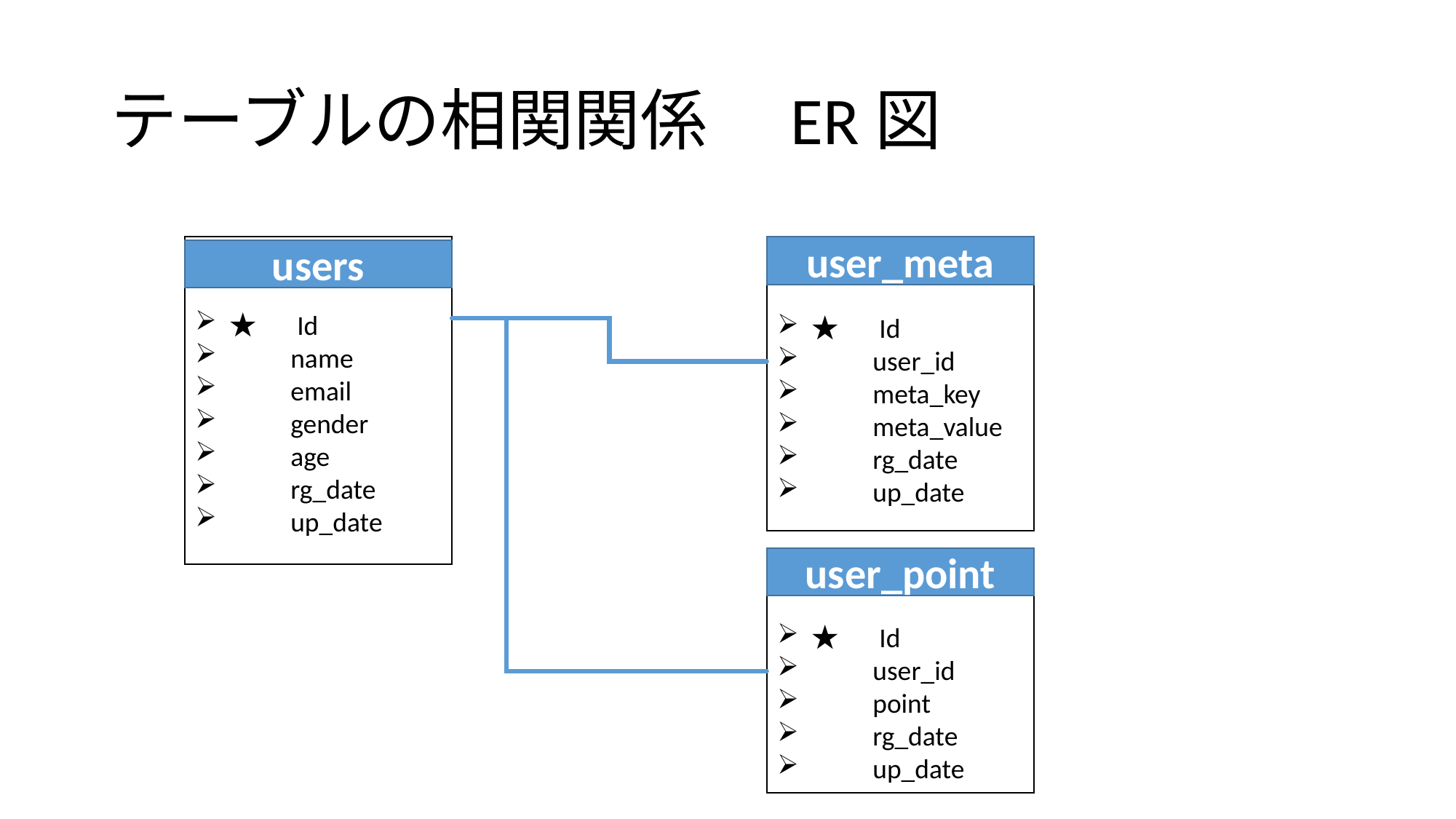

# テーブルの相関関係　ER図

★　Id
　　name
　　email
　　gender
　　age
　　rg_date
　　up_date

users
user_meta

★　Id
　　user_id
　　meta_key
　　meta_value
　　rg_date
　　up_date

user_point

★　Id
　　user_id
　　point
　　rg_date
　　up_date